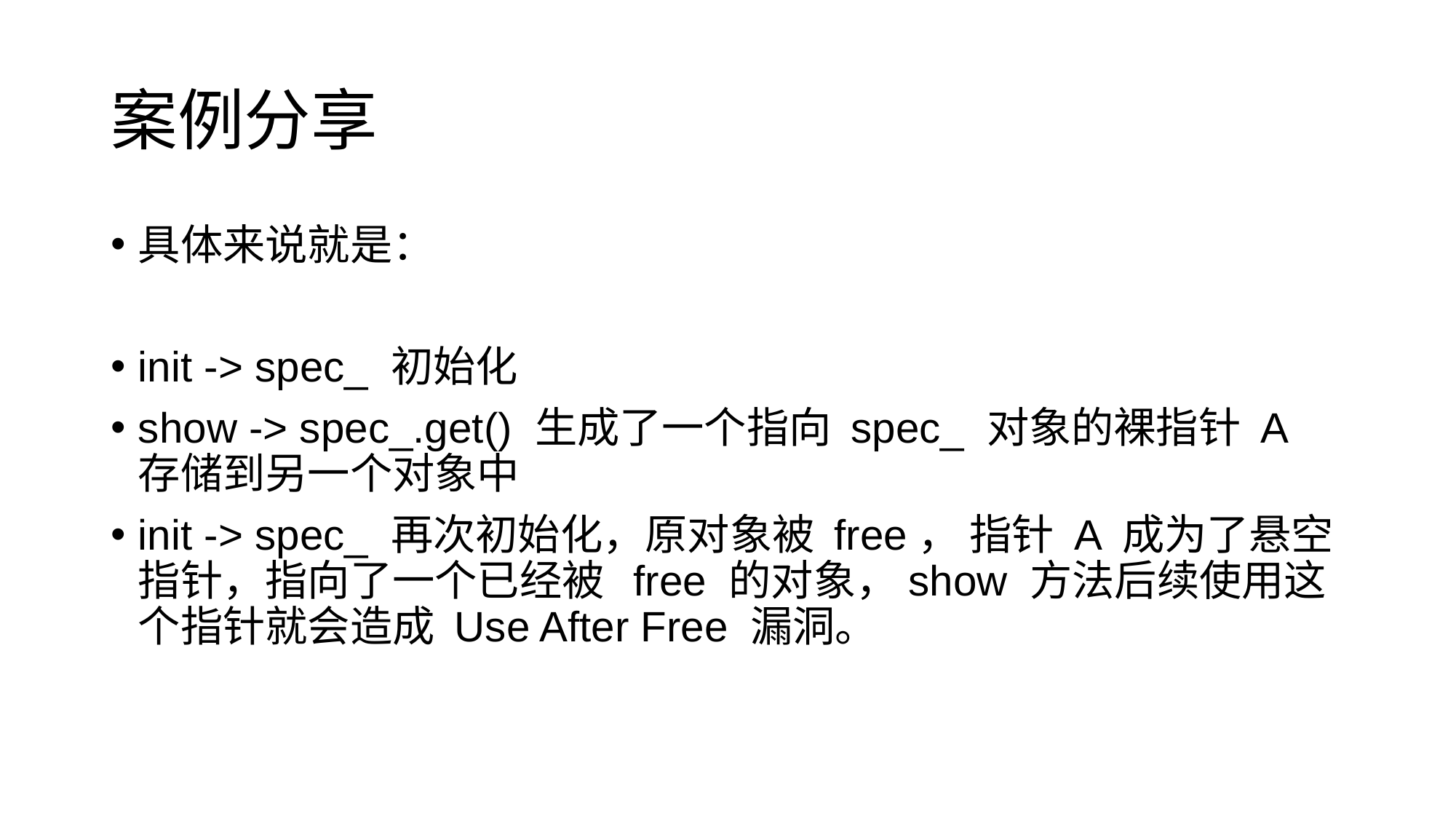

# 案例分享
具体来说就是：

init -> spec_ 初始化
show -> spec_.get() 生成了一个指向 spec_ 对象的裸指针 A 存储到另一个对象中
init -> spec_ 再次初始化，原对象被 free， 指针 A 成为了悬空指针，指向了一个已经被  free 的对象，show 方法后续使用这个指针就会造成 Use After Free 漏洞。